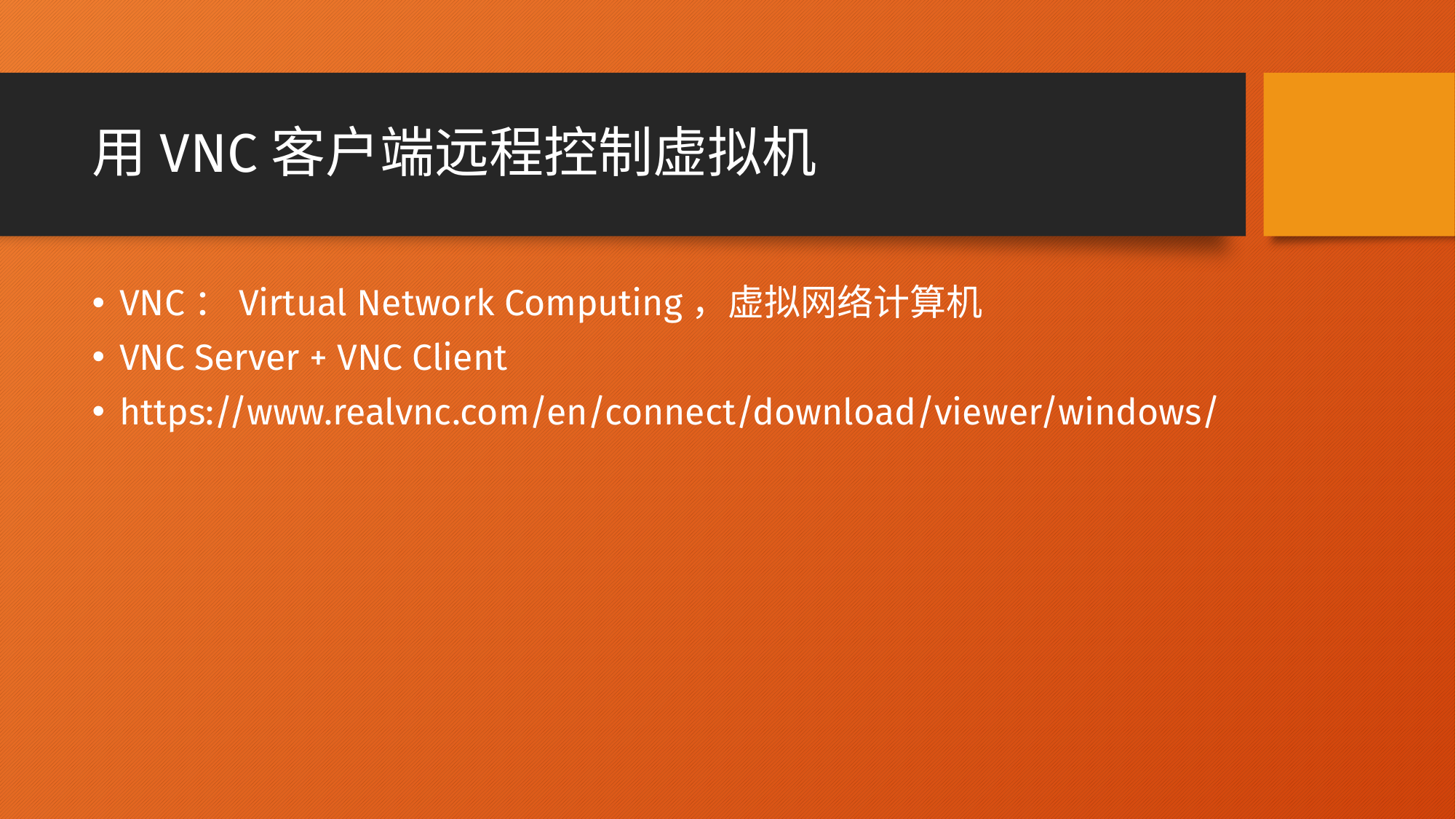

# 用VNC客户端远程控制虚拟机
VNC：Virtual Network Computing，虚拟网络计算机
VNC Server + VNC Client
https://www.realvnc.com/en/connect/download/viewer/windows/